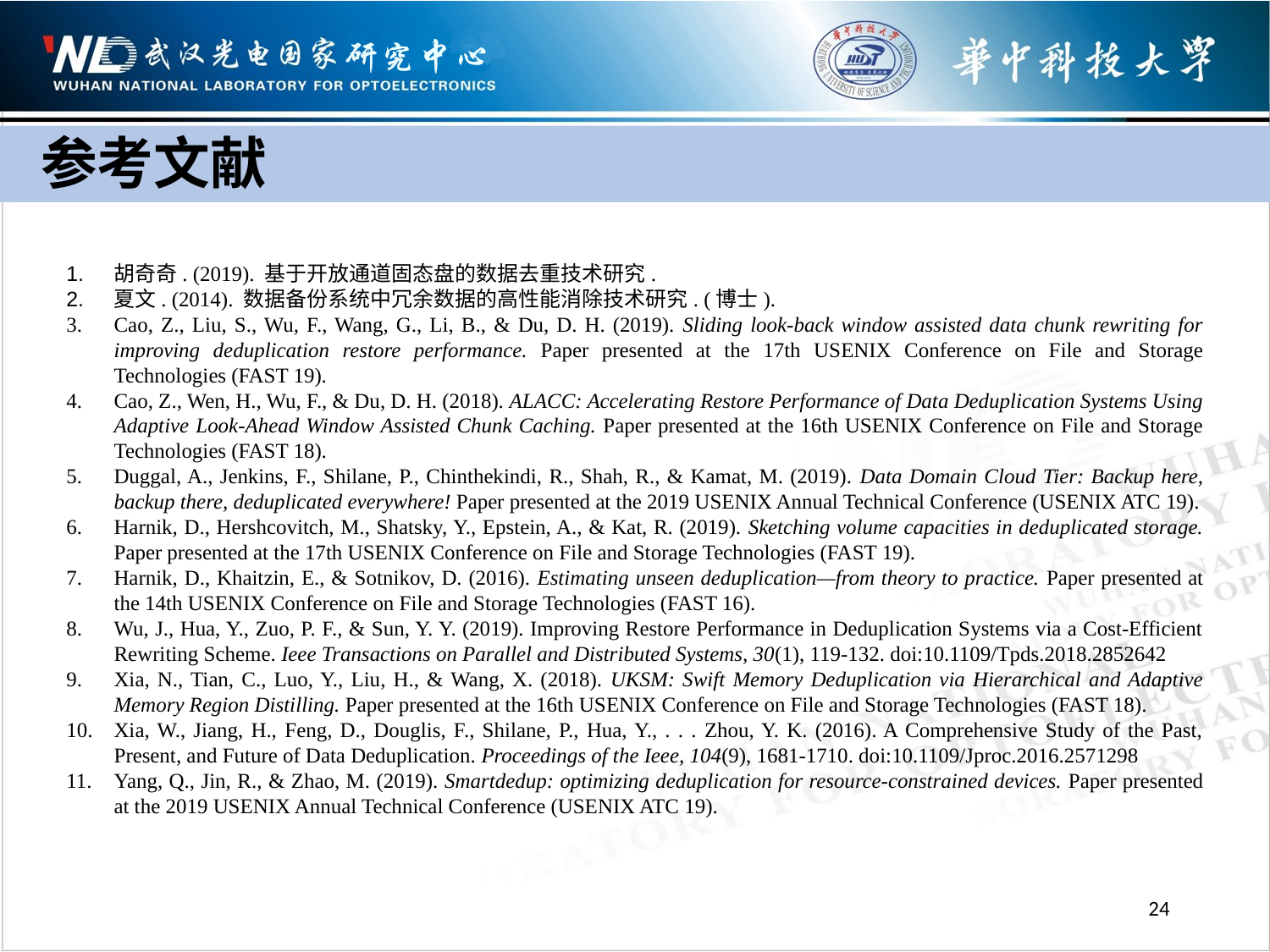

参考文献
胡奇奇. (2019). 基于开放通道固态盘的数据去重技术研究.
夏文. (2014). 数据备份系统中冗余数据的高性能消除技术研究. (博士).
Cao, Z., Liu, S., Wu, F., Wang, G., Li, B., & Du, D. H. (2019). Sliding look-back window assisted data chunk rewriting for improving deduplication restore performance. Paper presented at the 17th USENIX Conference on File and Storage Technologies (FAST 19).
Cao, Z., Wen, H., Wu, F., & Du, D. H. (2018). ALACC: Accelerating Restore Performance of Data Deduplication Systems Using Adaptive Look-Ahead Window Assisted Chunk Caching. Paper presented at the 16th USENIX Conference on File and Storage Technologies (FAST 18).
Duggal, A., Jenkins, F., Shilane, P., Chinthekindi, R., Shah, R., & Kamat, M. (2019). Data Domain Cloud Tier: Backup here, backup there, deduplicated everywhere! Paper presented at the 2019 USENIX Annual Technical Conference (USENIX ATC 19).
Harnik, D., Hershcovitch, M., Shatsky, Y., Epstein, A., & Kat, R. (2019). Sketching volume capacities in deduplicated storage. Paper presented at the 17th USENIX Conference on File and Storage Technologies (FAST 19).
Harnik, D., Khaitzin, E., & Sotnikov, D. (2016). Estimating unseen deduplication—from theory to practice. Paper presented at the 14th USENIX Conference on File and Storage Technologies (FAST 16).
Wu, J., Hua, Y., Zuo, P. F., & Sun, Y. Y. (2019). Improving Restore Performance in Deduplication Systems via a Cost-Efficient Rewriting Scheme. Ieee Transactions on Parallel and Distributed Systems, 30(1), 119-132. doi:10.1109/Tpds.2018.2852642
Xia, N., Tian, C., Luo, Y., Liu, H., & Wang, X. (2018). UKSM: Swift Memory Deduplication via Hierarchical and Adaptive Memory Region Distilling. Paper presented at the 16th USENIX Conference on File and Storage Technologies (FAST 18).
Xia, W., Jiang, H., Feng, D., Douglis, F., Shilane, P., Hua, Y., . . . Zhou, Y. K. (2016). A Comprehensive Study of the Past, Present, and Future of Data Deduplication. Proceedings of the Ieee, 104(9), 1681-1710. doi:10.1109/Jproc.2016.2571298
Yang, Q., Jin, R., & Zhao, M. (2019). Smartdedup: optimizing deduplication for resource-constrained devices. Paper presented at the 2019 USENIX Annual Technical Conference (USENIX ATC 19).
24